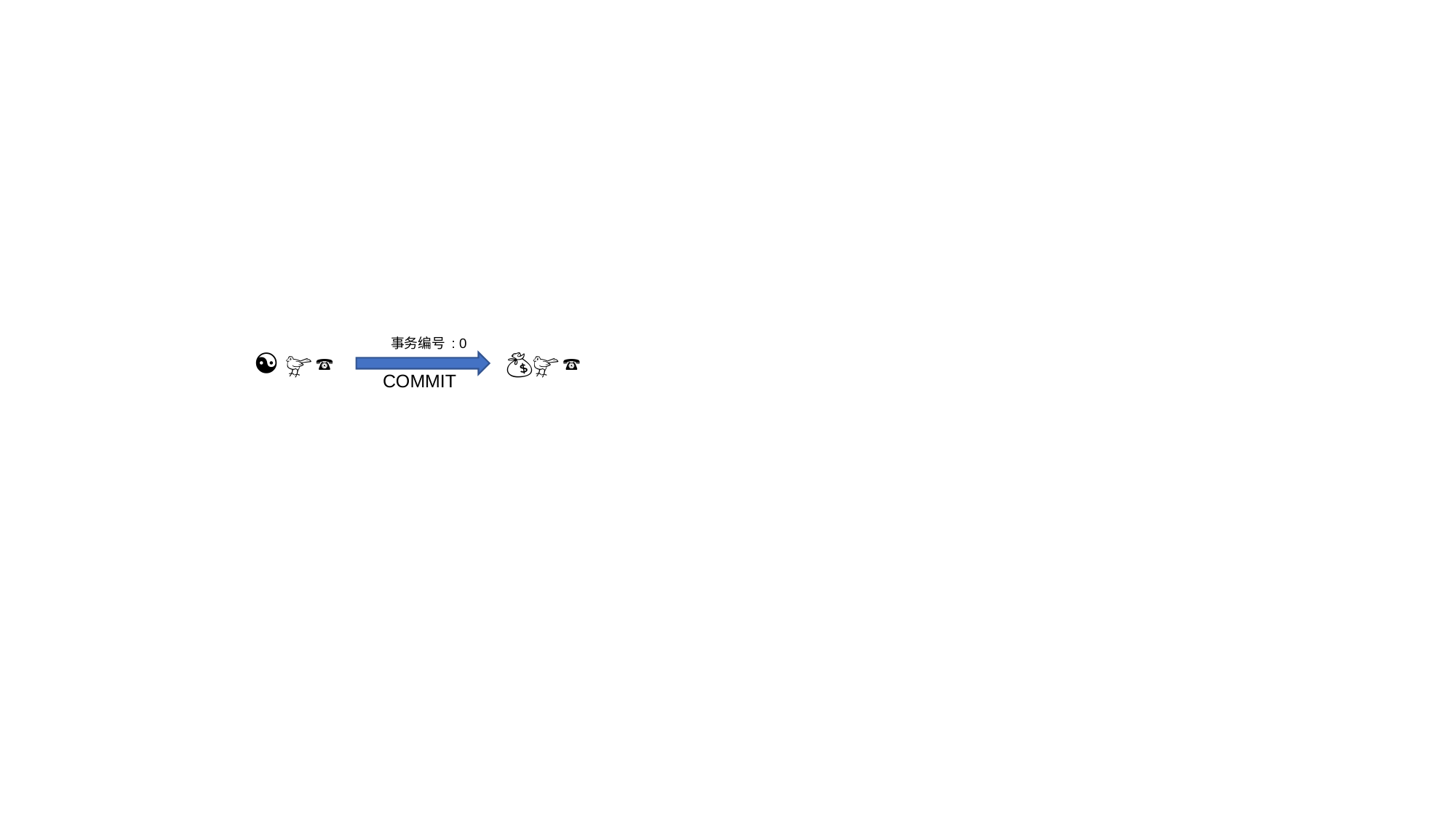

事务编号 : 0
☯️
🐦

💰
🐦

☎️
☎️

COMMIT